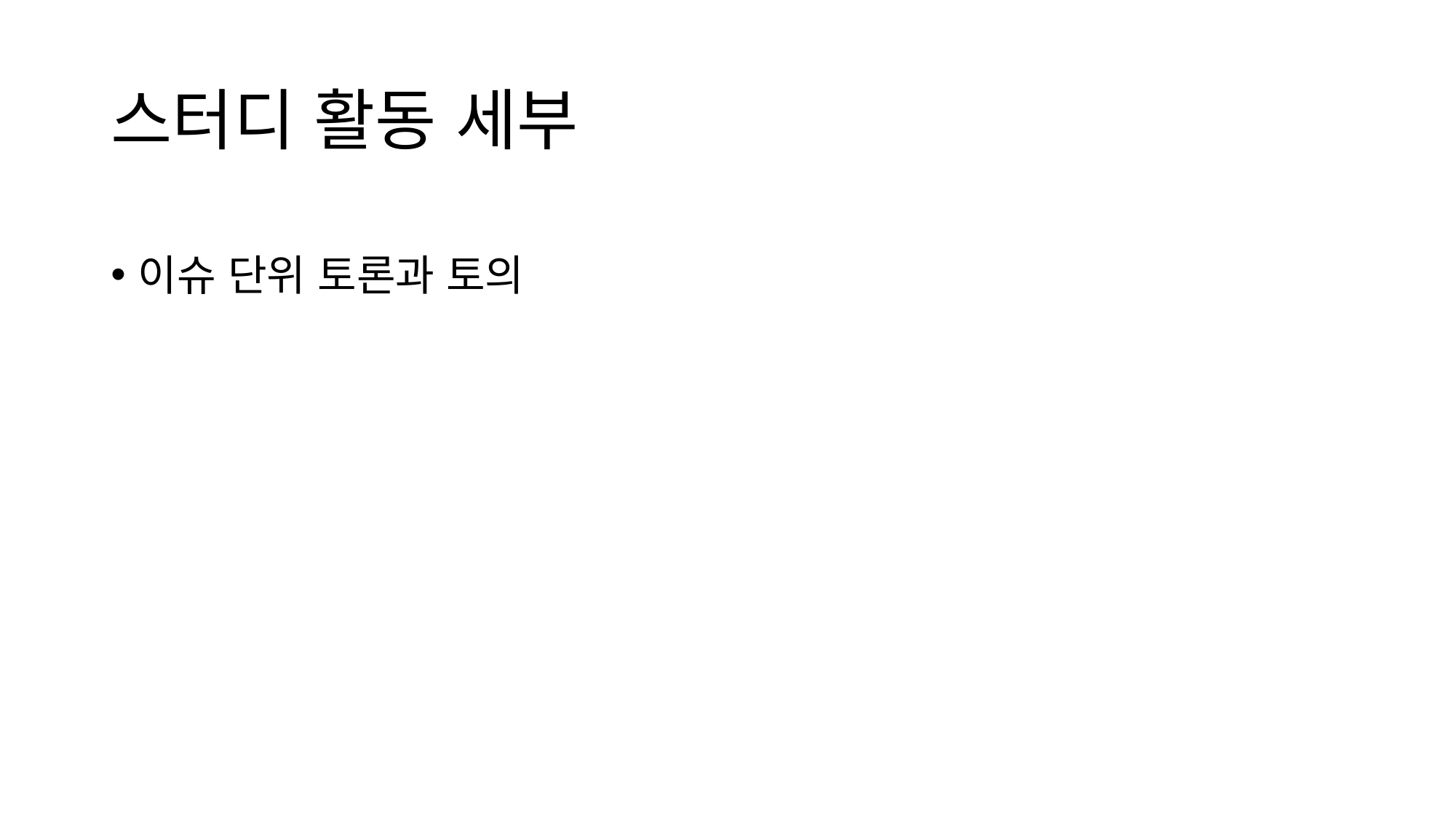

# 스터디 활동 세부
이슈 단위 토론과 토의